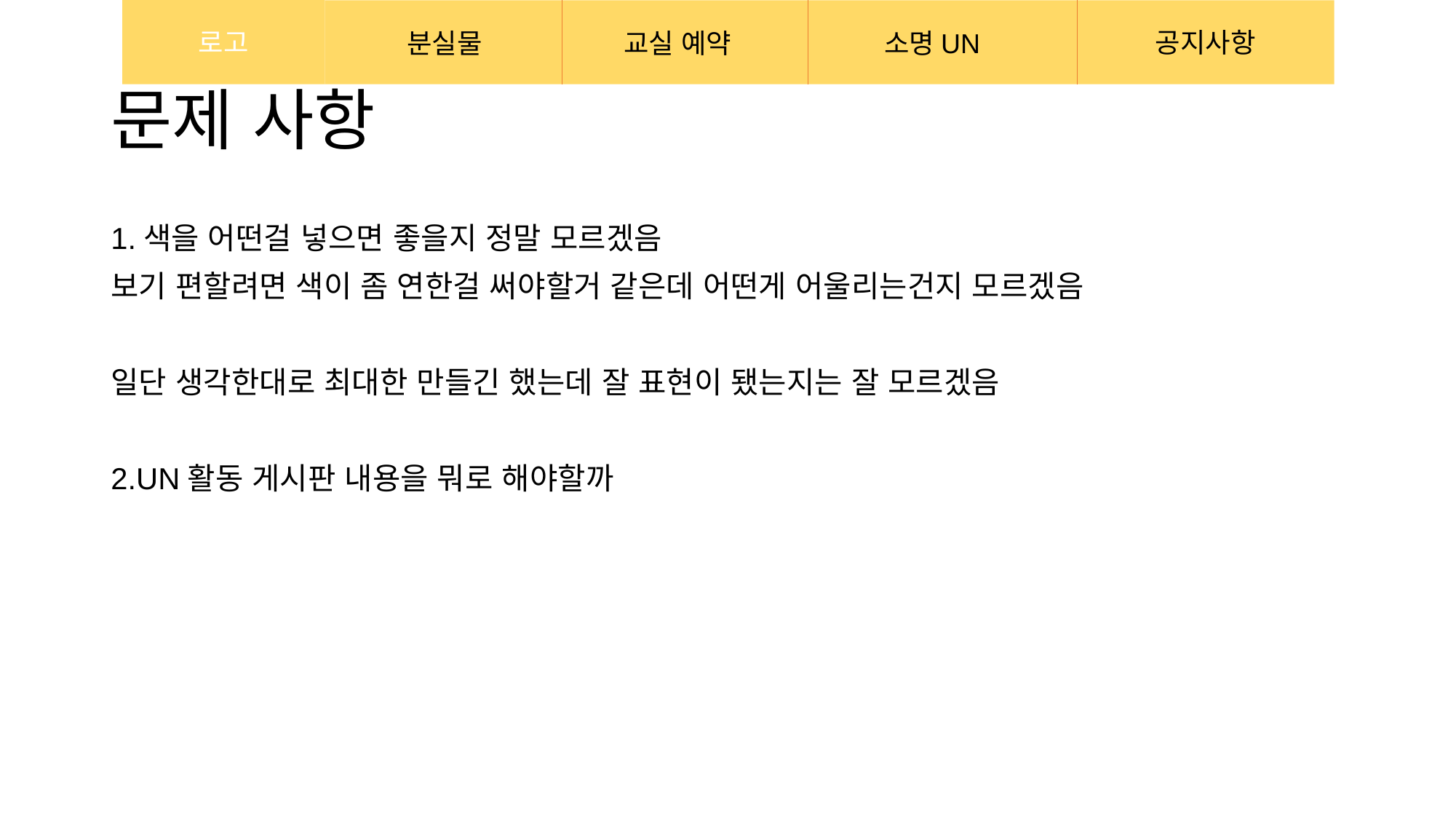

# 문제 사항
1.색을 어떤걸 넣으면 좋을지 정말 모르겠음
보기 편할려면 색이 좀 연한걸 써야할거 같은데 어떤게 어울리는건지 모르겠음

일단 생각한대로 최대한 만들긴 했는데 잘 표현이 됐는지는 잘 모르겠음

2.UN활동 게시판 내용을 뭐로 해야할까